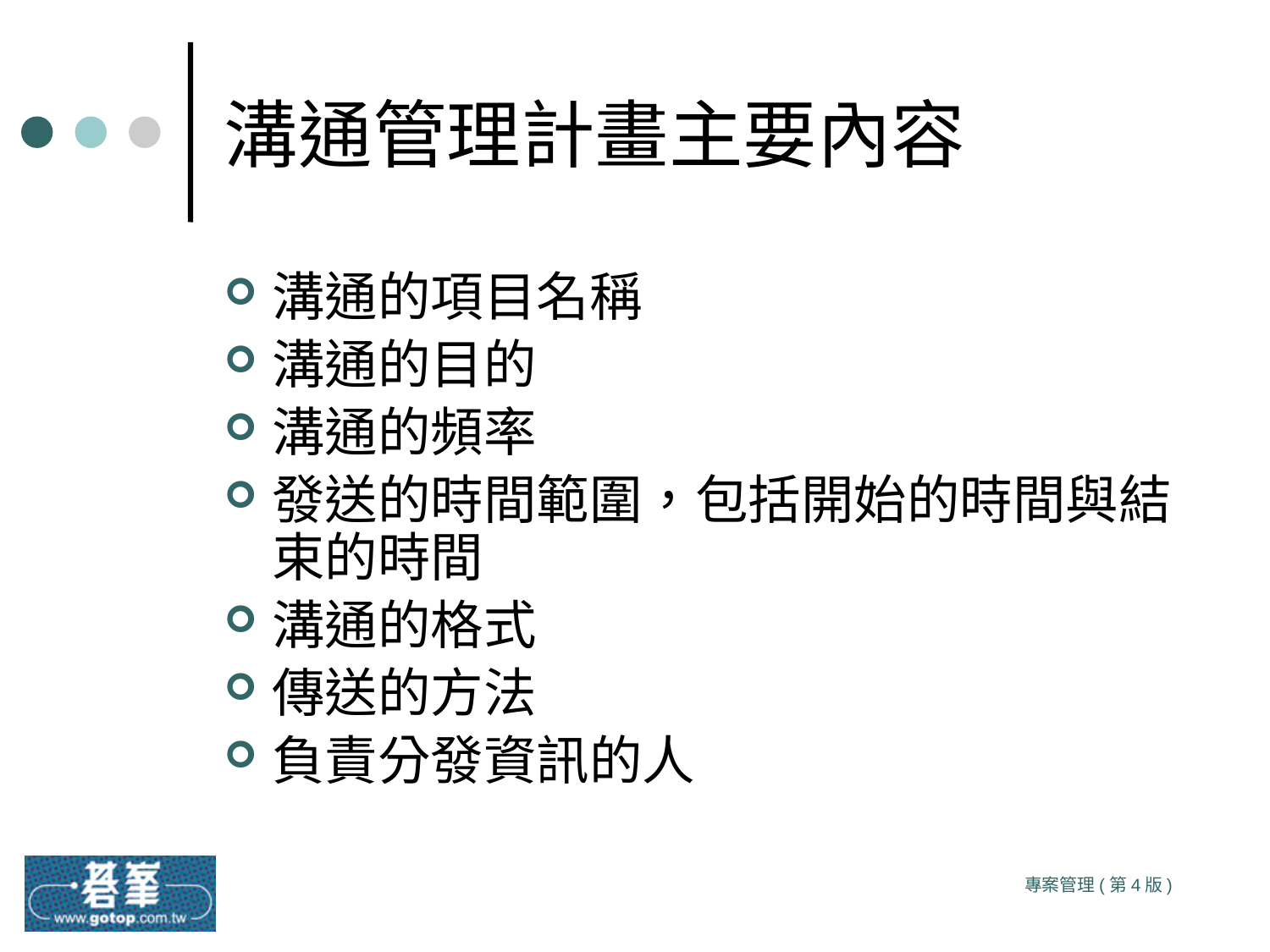

# 溝通管理計畫主要內容
溝通的項目名稱
溝通的目的
溝通的頻率
發送的時間範圍，包括開始的時間與結束的時間
溝通的格式
傳送的方法
負責分發資訊的人
專案管理(第4版)